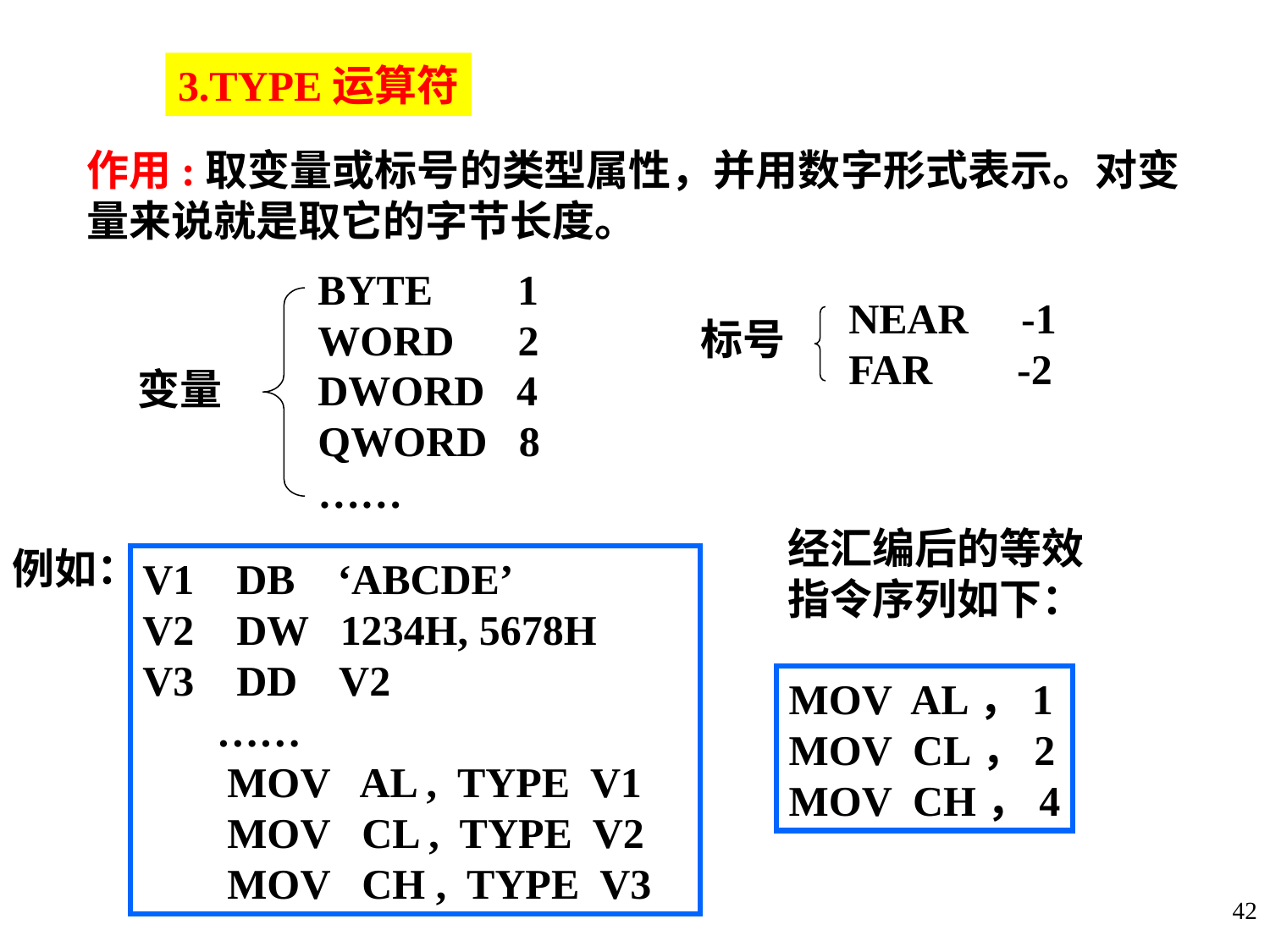

3.TYPE运算符
作用:取变量或标号的类型属性，并用数字形式表示。对变量来说就是取它的字节长度。
BYTE        1
WORD      2
DWORD   4
QWORD   8
……

变量
NEAR     -1
FAR        -2
标号

经汇编后的等效指令序列如下：
例如：
V1    DB    ‘ABCDE’
V2    DW   1234H, 5678H
V3    DD    V2
       ……
        MOV   AL ,  TYPE  V1
        MOV   CL ,  TYPE  V2
        MOV   CH ,  TYPE  V3
MOV  AL，1
MOV  CL，2
MOV  CH，4
42